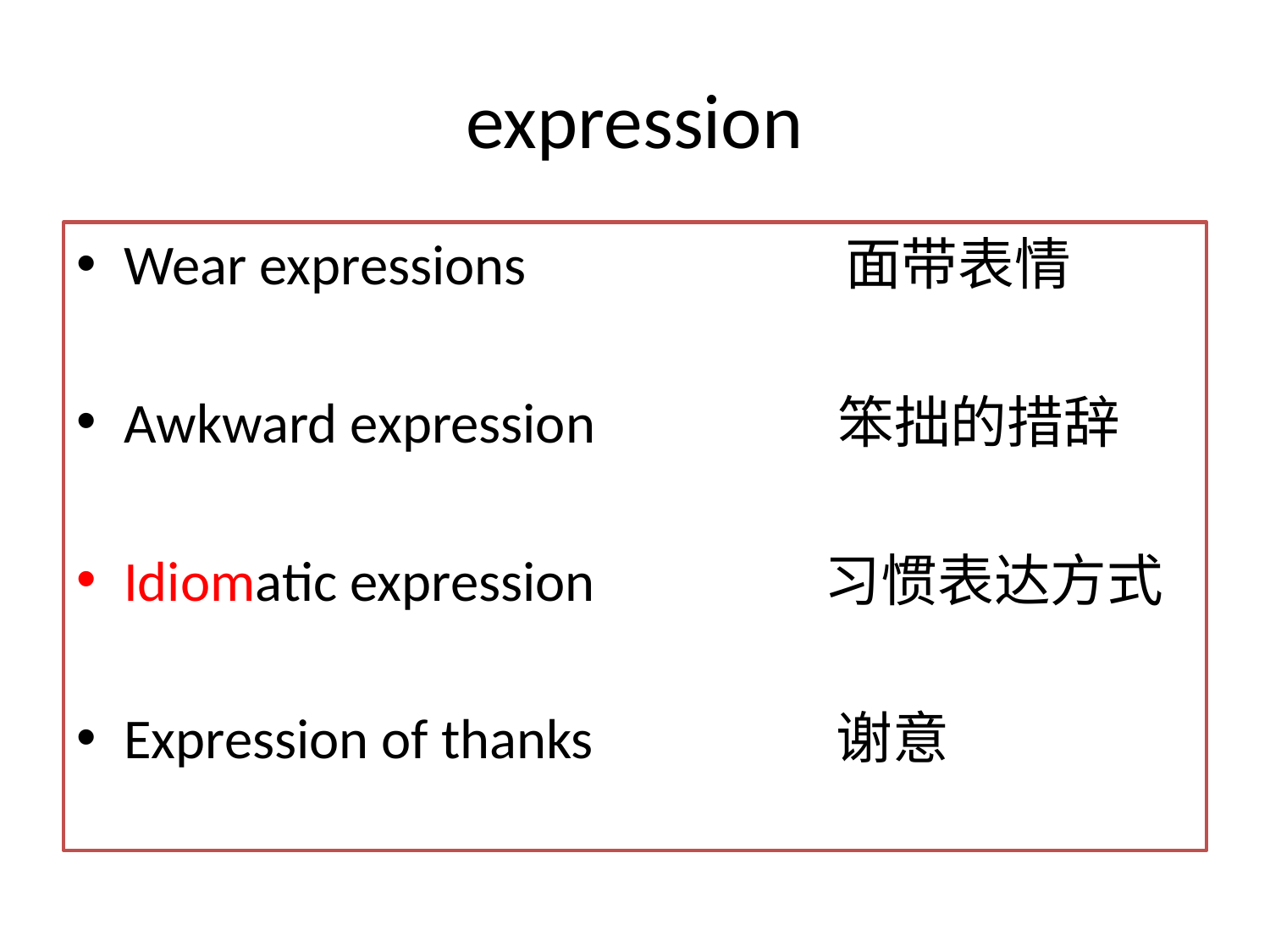

# expression
Wear expressions                        面带表情

Awkward expression                  笨拙的措辞

Idiomatic expression                 习惯表达方式

Expression of thanks                  谢意